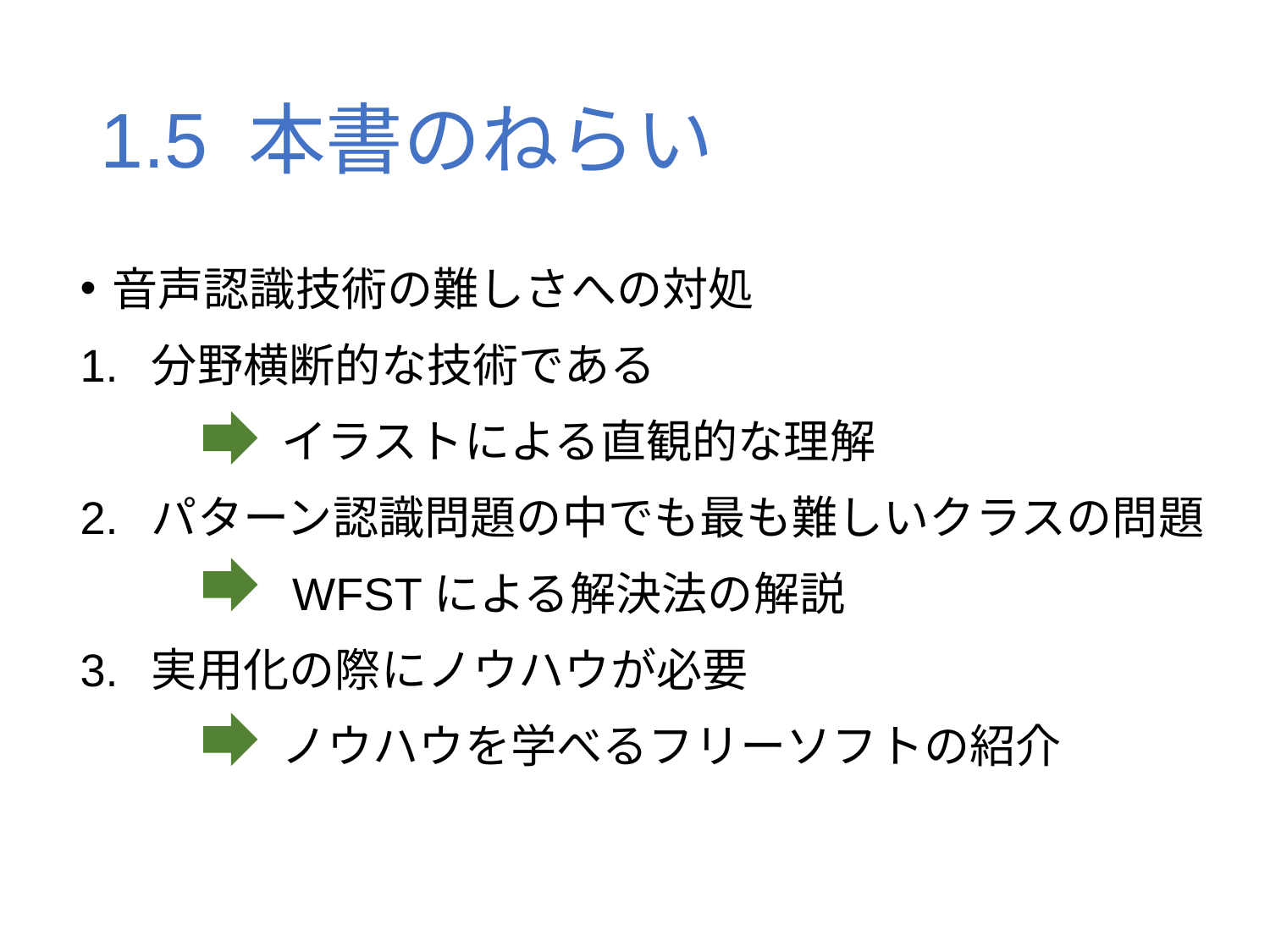

# 1.5 本書のねらい
音声認識技術の難しさへの対処
分野横断的な技術である
　　　イラストによる直観的な理解
パターン認識問題の中でも最も難しいクラスの問題
　　　WFSTによる解決法の解説
実用化の際にノウハウが必要
　　　ノウハウを学べるフリーソフトの紹介